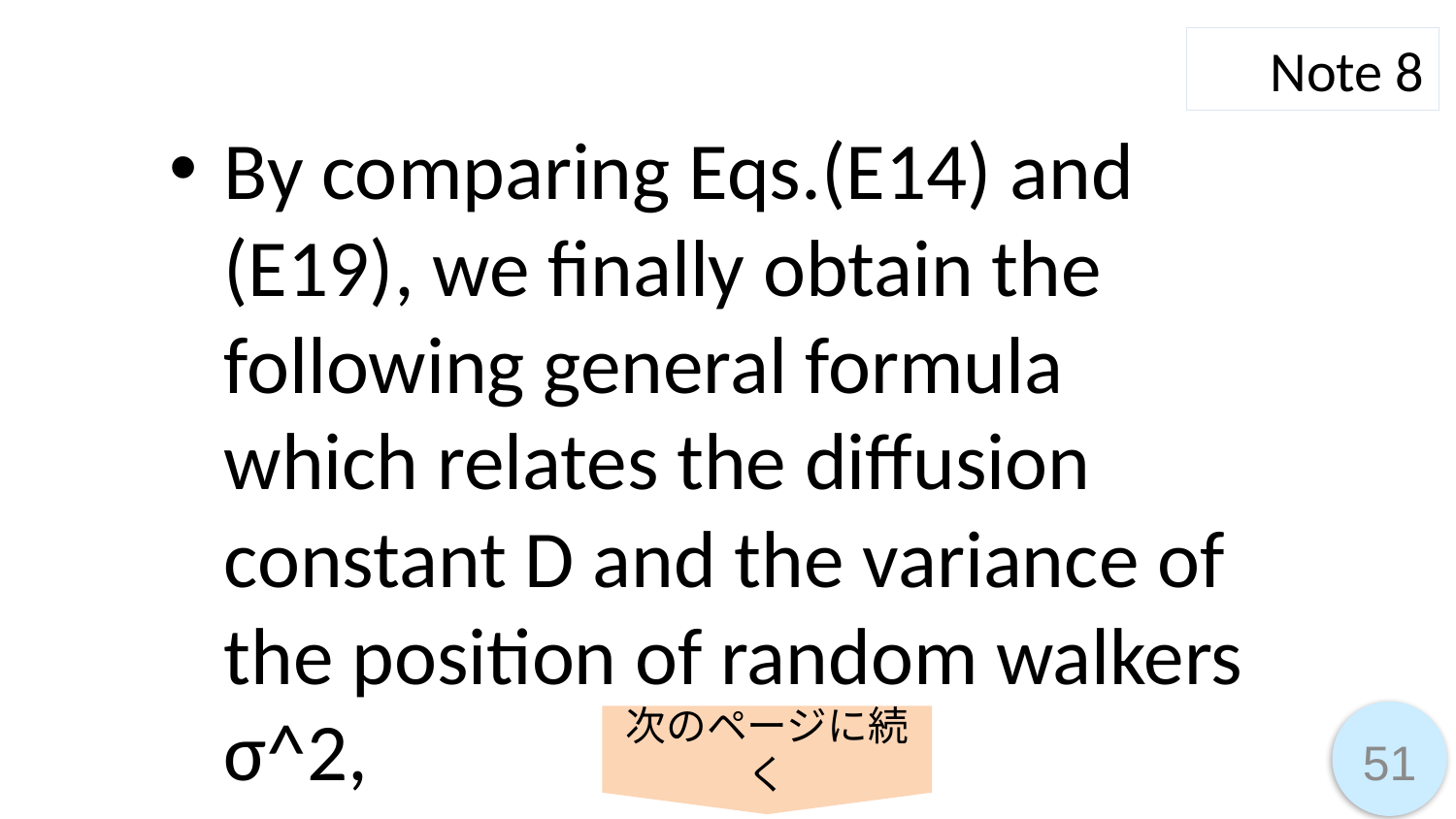

Note 8
By comparing Eqs.(E14) and (E19), we finally obtain the following general formula which relates the diffusion constant D and the variance of the position of random walkers σ^2,
次のページに続く
51